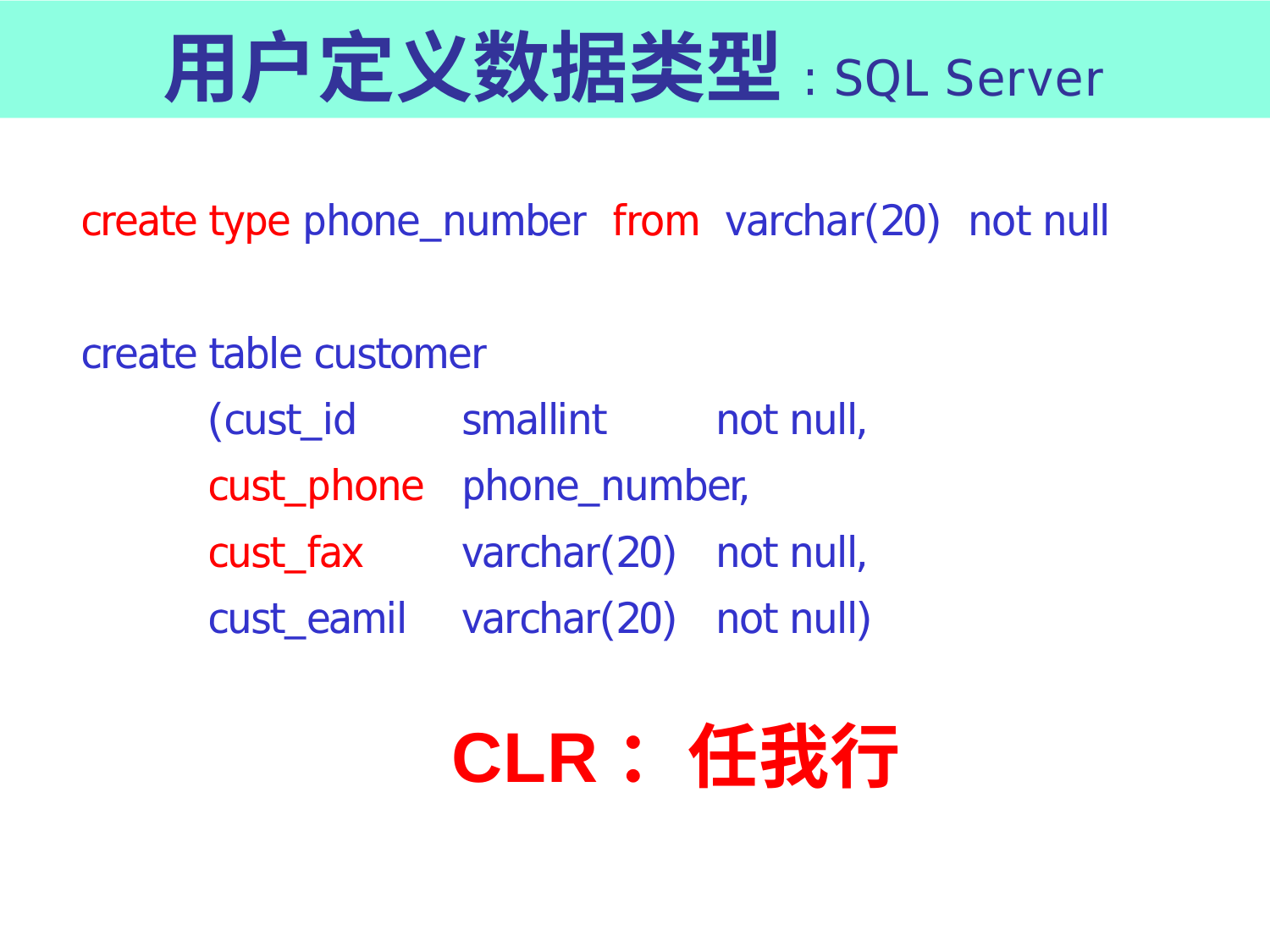

# 用户定义数据类型: SQL Server
	create type phone_number  from  varchar(20)  not null

	create table customer
		(cust_id	smallint	not null,
		cust_phone	phone_number,
		cust_fax	varchar(20)	not null,
		cust_eamil	varchar(20)	not null)

CLR：任我行